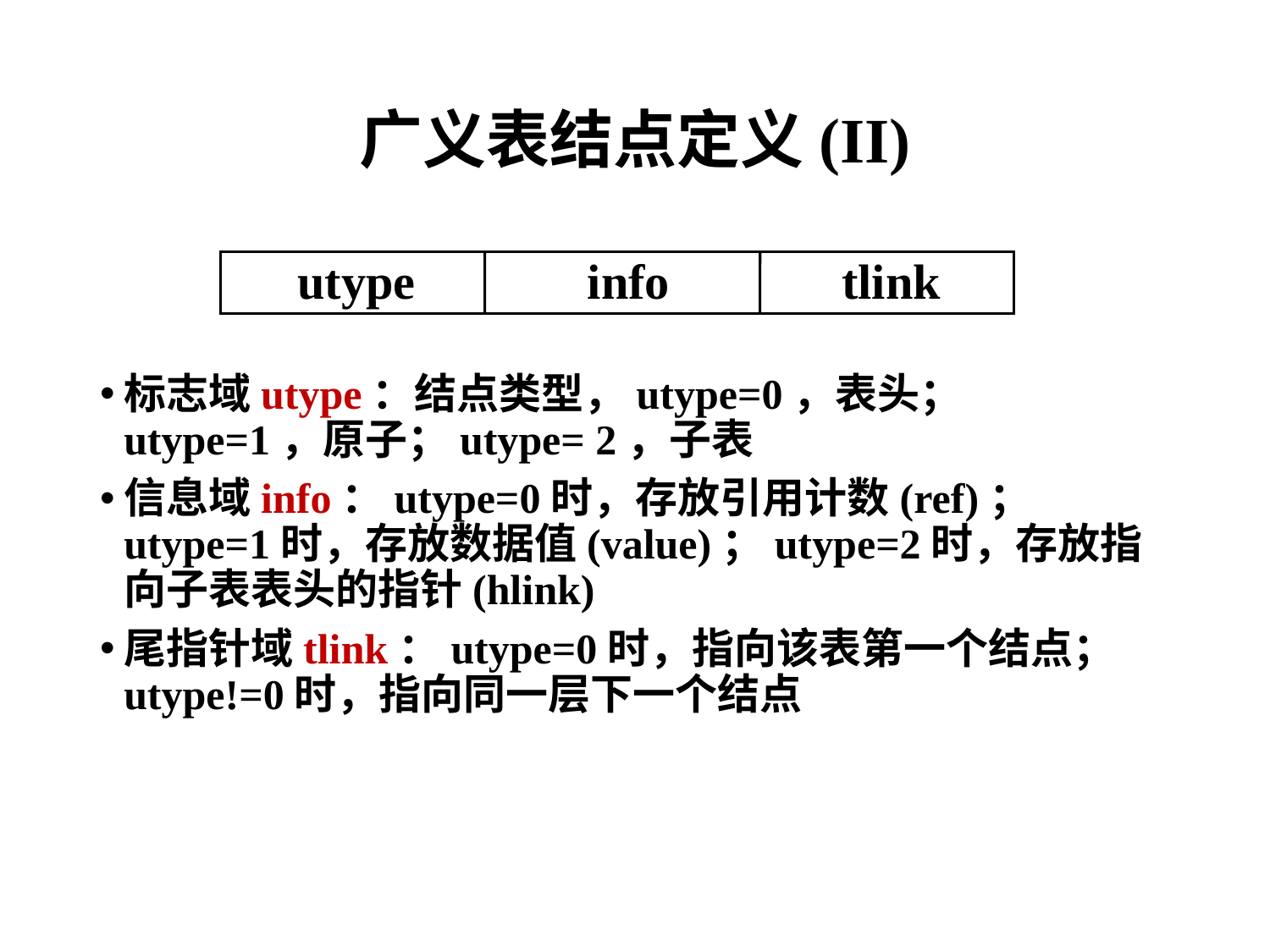

# 广义表结点定义(II)
utype              info              tlink

标志域utype：结点类型，utype=0，表头；utype=1，原子；utype= 2，子表
信息域info：utype=0时，存放引用计数(ref)；utype=1时，存放数据值(value)；utype=2时，存放指向子表表头的指针(hlink)
尾指针域tlink：utype=0时，指向该表第一个结点；utype!=0时，指向同一层下一个结点